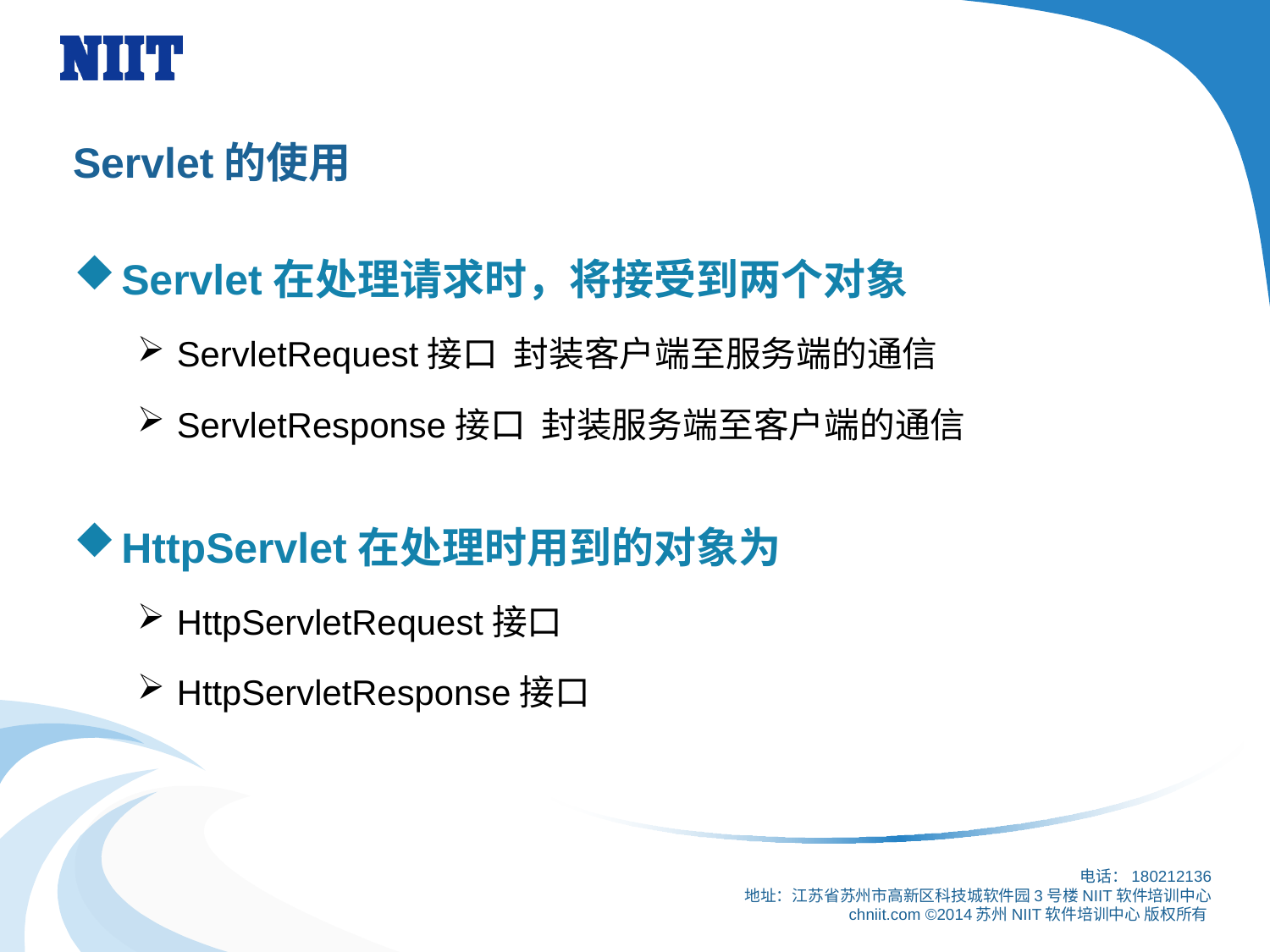

# Servlet的使用
Servlet在处理请求时，将接受到两个对象
ServletRequest接口  封装客户端至服务端的通信
ServletResponse接口  封装服务端至客户端的通信

HttpServlet在处理时用到的对象为
HttpServletRequest接口
HttpServletResponse接口